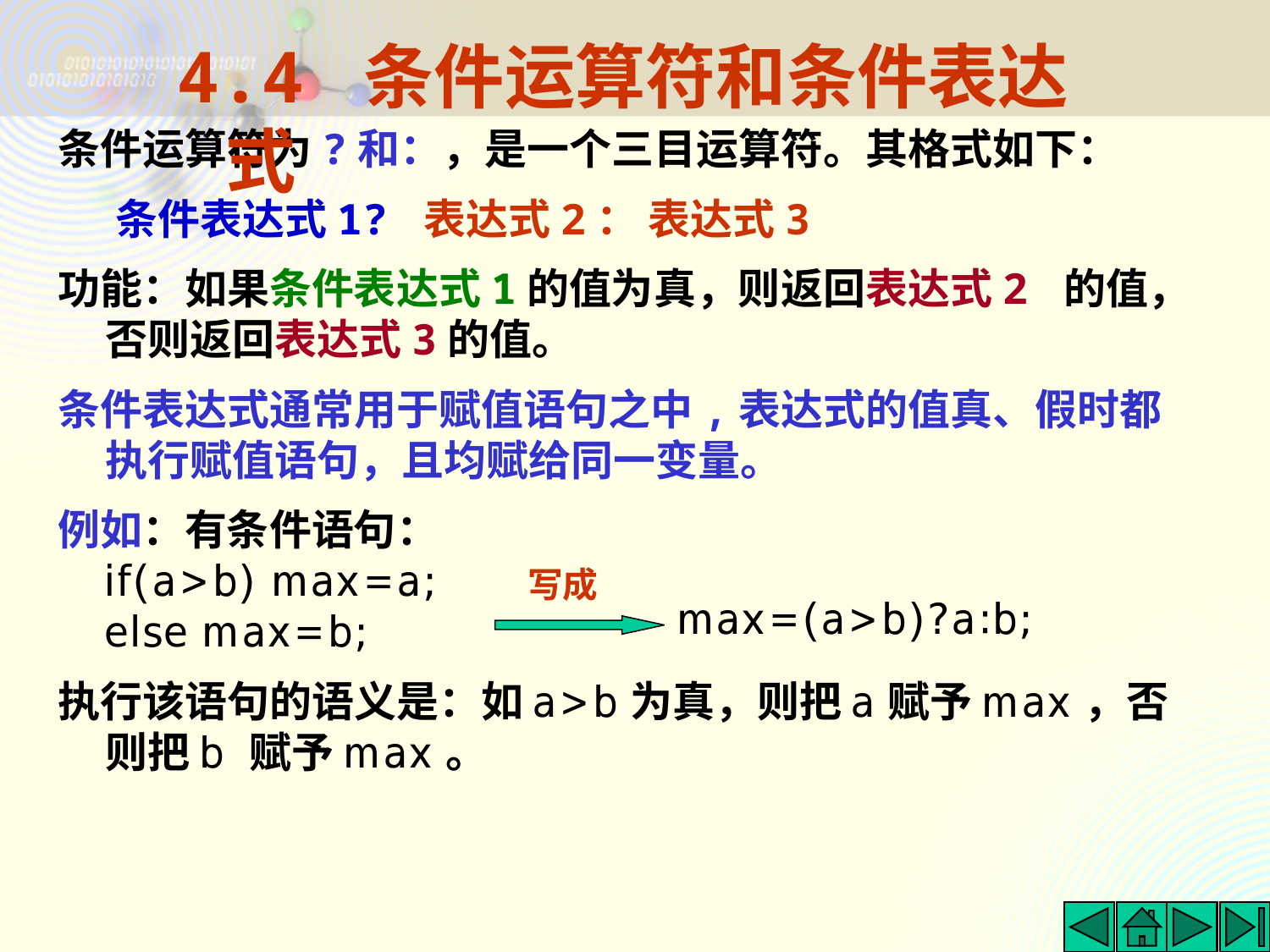

4.4 条件运算符和条件表达式
条件运算符为?和：，是一个三目运算符。其格式如下：
     条件表达式1? 表达式2： 表达式3
功能：如果条件表达式1的值为真，则返回表达式2 的值，否则返回表达式3的值。
条件表达式通常用于赋值语句之中,表达式的值真、假时都执行赋值语句，且均赋给同一变量。
例如：有条件语句：
if(a>b) max=a;
else max=b;
执行该语句的语义是：如a>b为真，则把a赋予max，否则把b 赋予max。

写成
max=(a>b)?a:b;